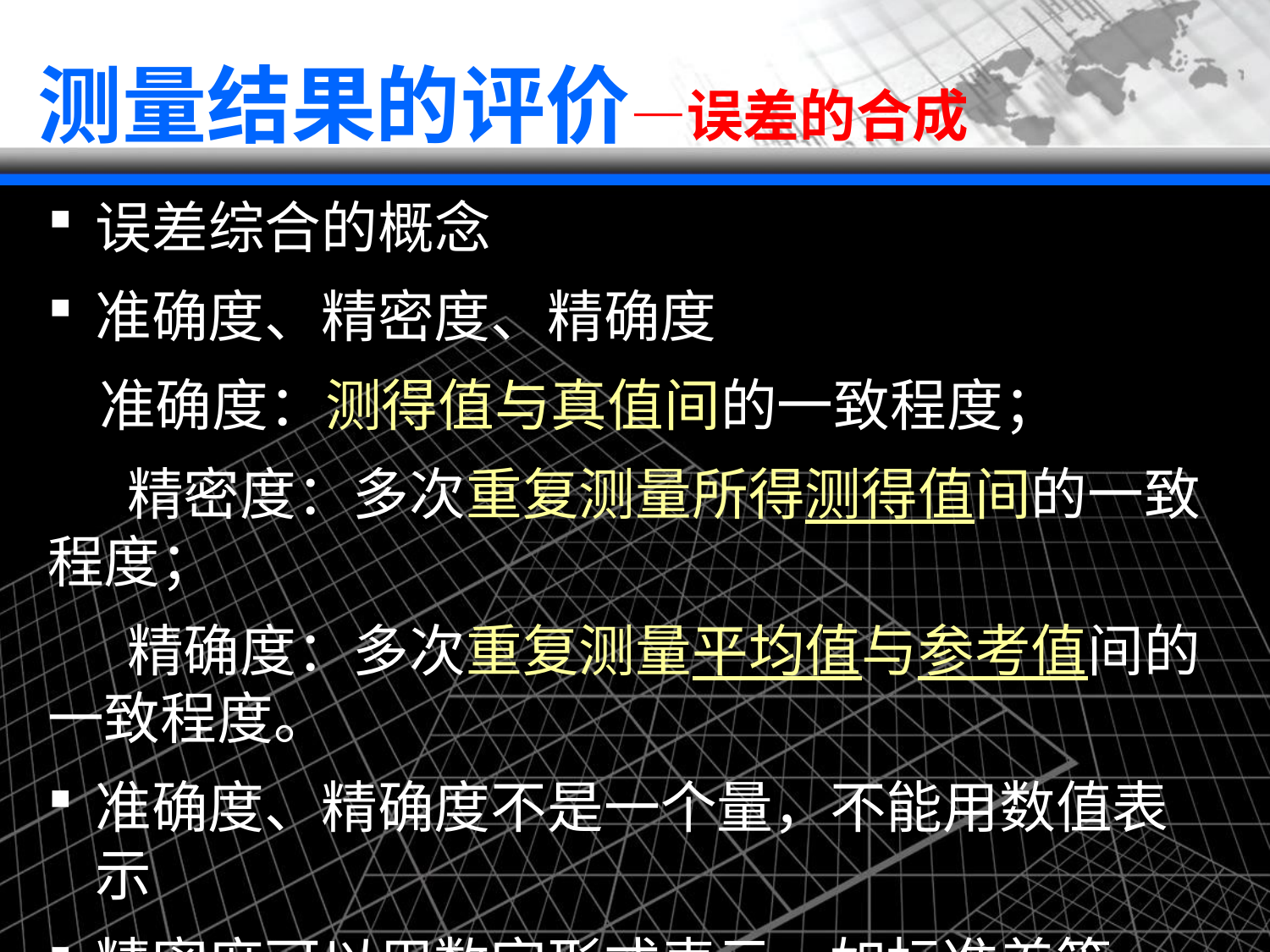

# 测量结果的评价—误差的合成
误差综合的概念
准确度、精密度、精确度
   准确度：测得值与真值间的一致程度；
精密度：多次重复测量所得测得值间的一致 程度；
精确度：多次重复测量平均值与参考值间的 一致程度。
准确度、精确度不是一个量，不能用数值表示
精密度可以用数字形式表示，如标准差等